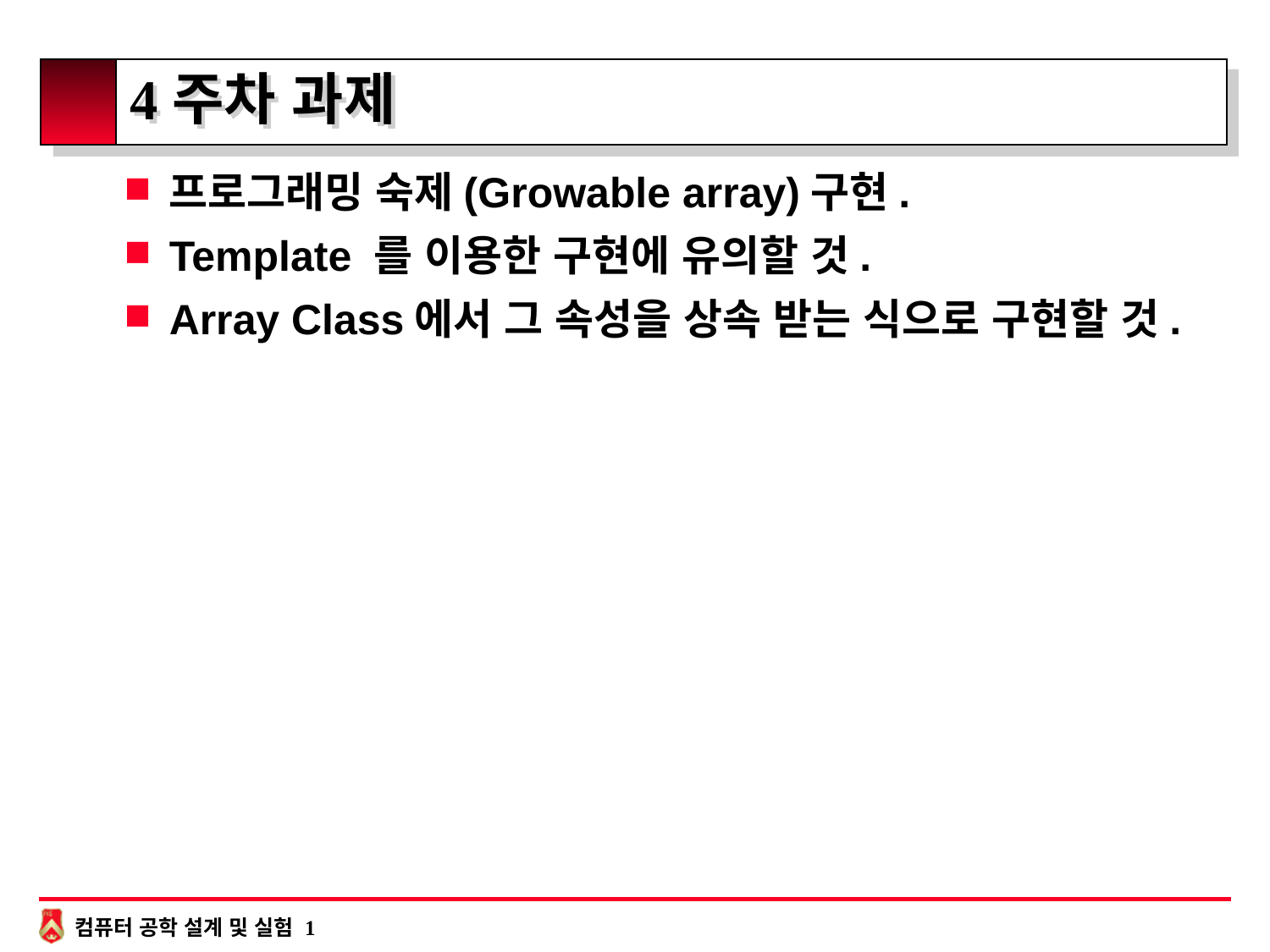

# 4주차 과제
프로그래밍 숙제(Growable array)구현.
Template 를 이용한 구현에 유의할 것.
Array Class에서 그 속성을 상속 받는 식으로 구현할 것.